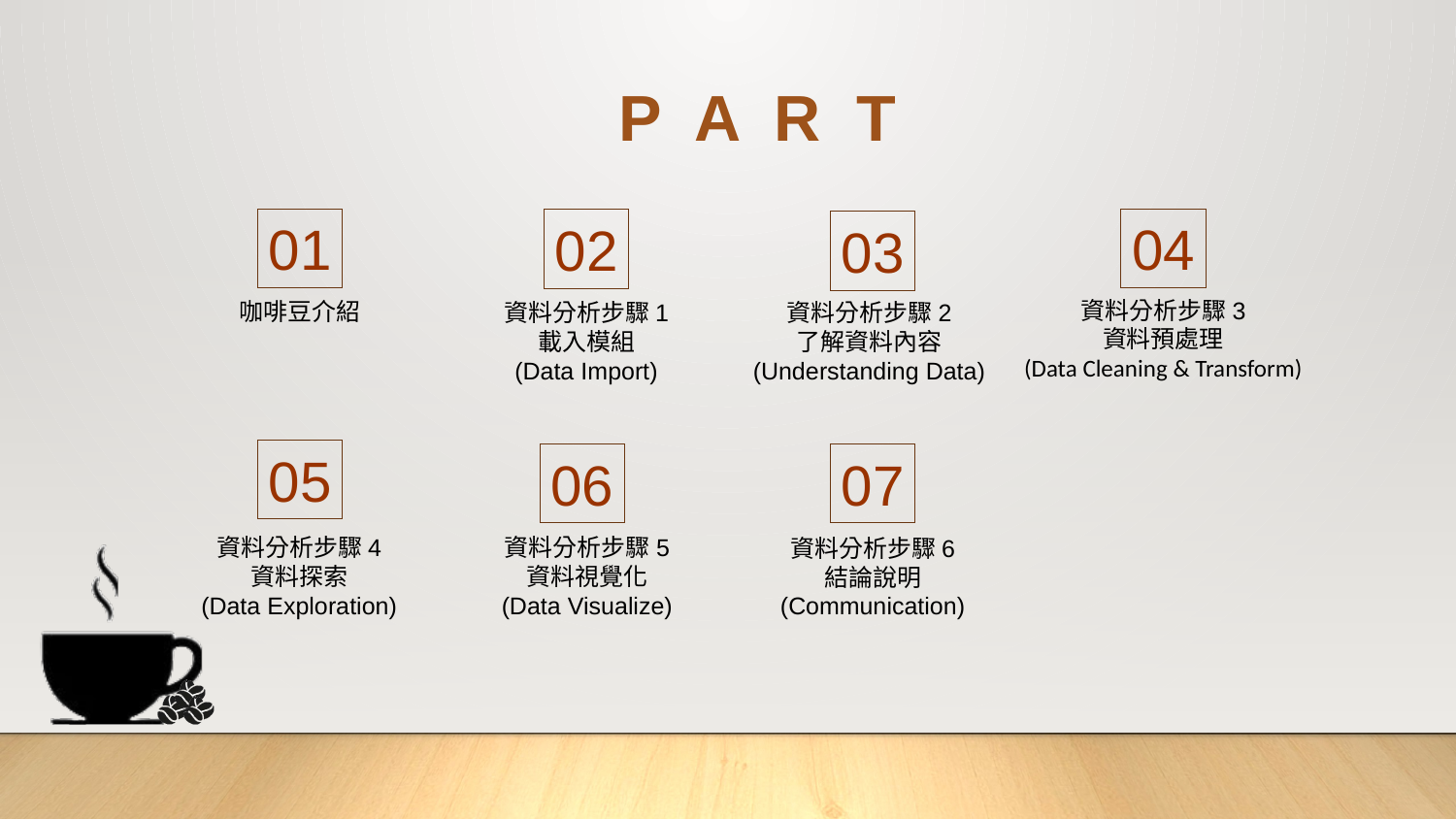

P  A  R  T
04
01
02
03
資料分析步驟3
資料預處理
(Data Cleaning & Transform)
咖啡豆介紹
資料分析步驟1
載入模組
(Data Import)
資料分析步驟2
了解資料內容
(Understanding Data)
05
06
07
資料分析步驟5
資料視覺化
(Data Visualize)
資料分析步驟4
資料探索
(Data Exploration)
資料分析步驟6
結論說明
(Communication)